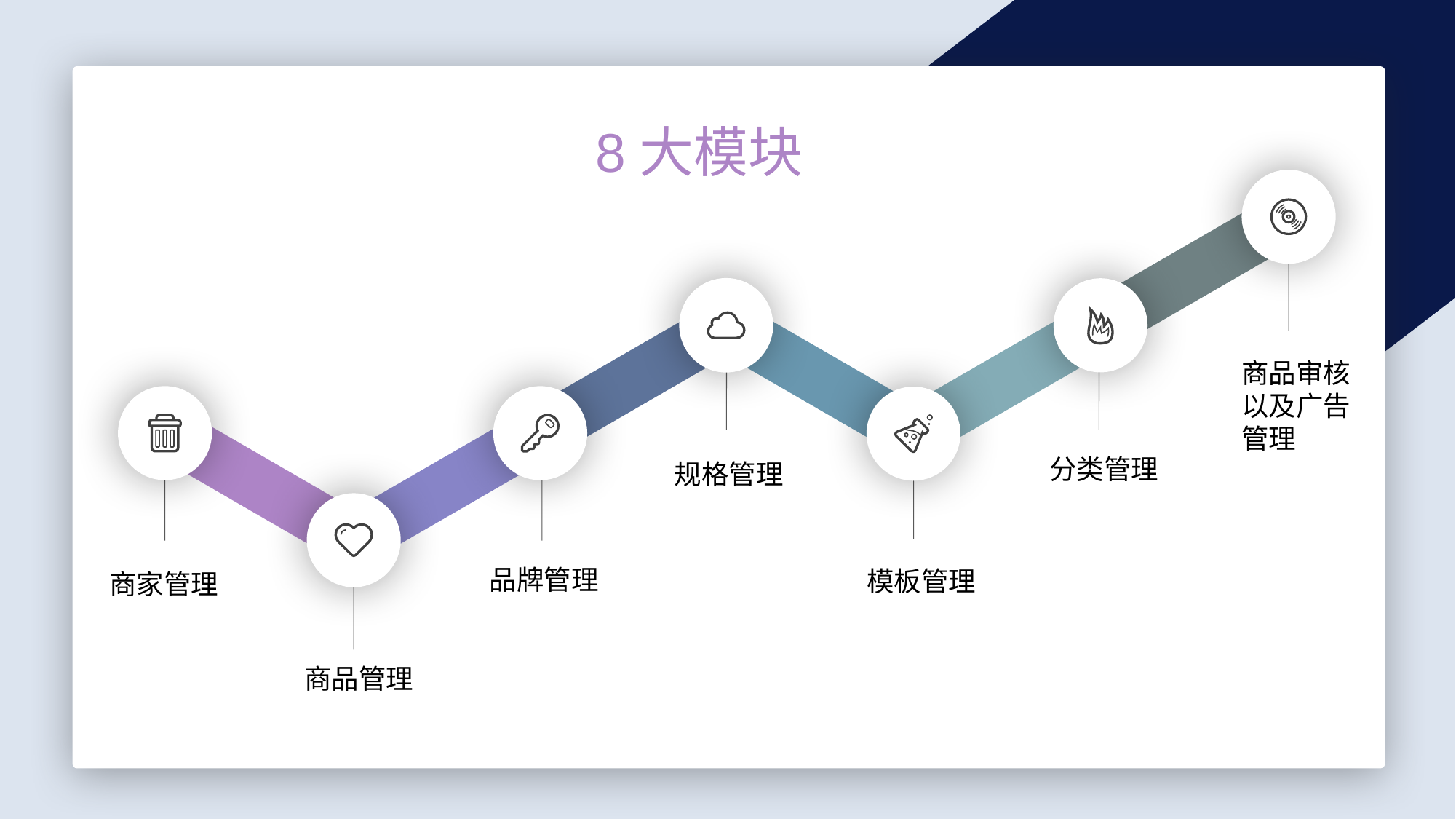

8大模块

商品审核以及广告管理

分类管理
规格管理

品牌管理
模板管理
商家管理
商品管理